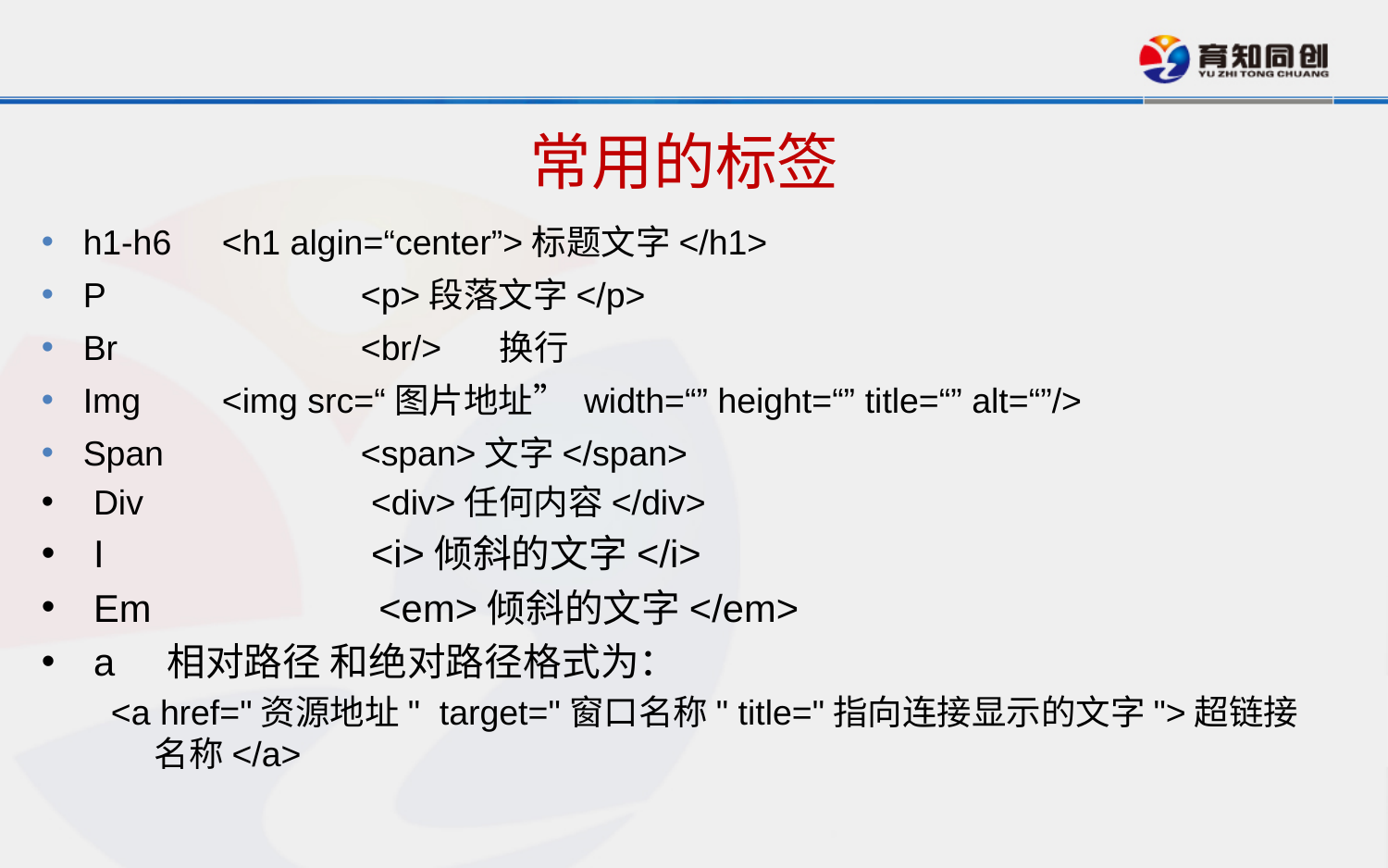

# 常用的标签
h1-h6	<h1 algin=“center”>标题文字</h1>
P		<p>段落文字</p>
Br		<br/>	换行
Img 	<img src=“图片地址” width=“” height=“” title=“” alt=“”/>
Span		<span>文字</span>
Div		<div>任何内容</div>
I		<i>倾斜的文字</i>
Em		 <em>倾斜的文字</em>
a    相对路径 和绝对路径格式为：
<a href="资源地址"  target="窗口名称" title="指向连接显示的文字">超链接名称</a>